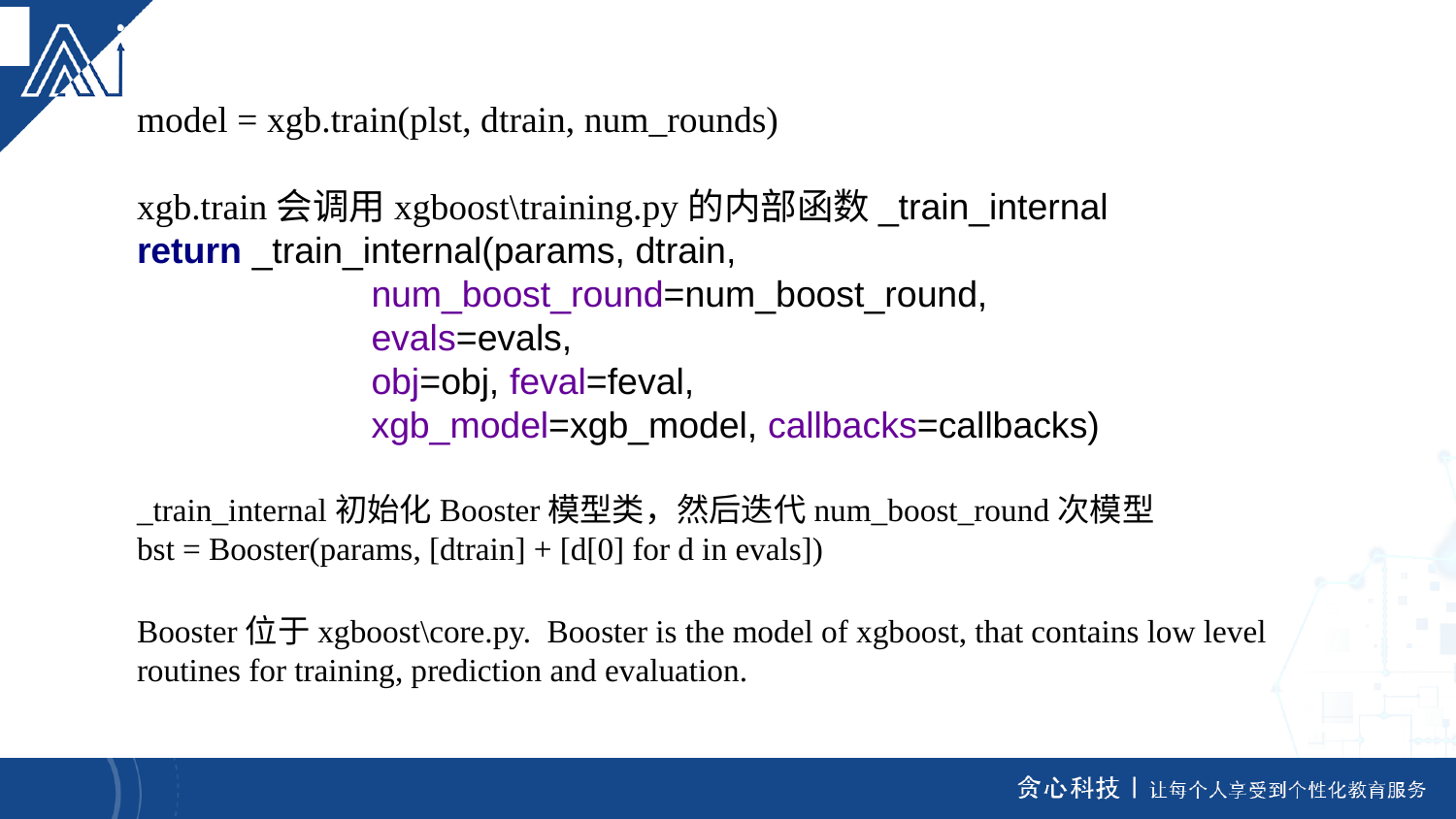

model = xgb.train(plst, dtrain, num_rounds)

xgb.train会调用xgboost\training.py的内部函数_train_internal
return _train_internal(params, dtrain,
                       num_boost_round=num_boost_round,
                       evals=evals,
                       obj=obj, feval=feval,
                       xgb_model=xgb_model, callbacks=callbacks)

_train_internal初始化Booster模型类，然后迭代num_boost_round次模型
bst = Booster(params, [dtrain] + [d[0] for d in evals])

Booster位于xgboost\core.py.  Booster is the model of xgboost, that contains low level routines for training, prediction and evaluation.